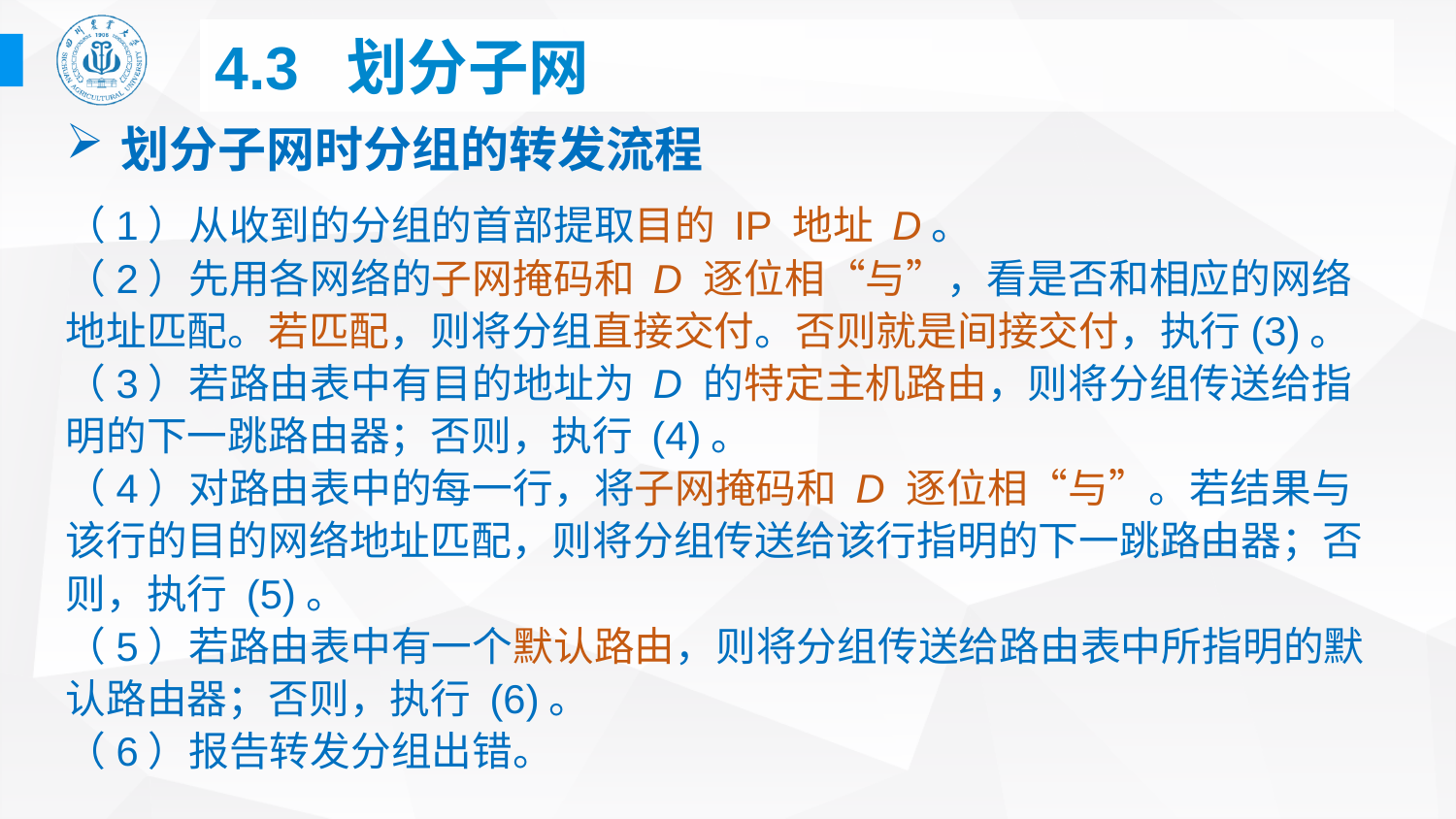

# 4.3  划分子网
划分子网时分组的转发流程
（1）从收到的分组的首部提取目的 IP 地址 D。
（2）先用各网络的子网掩码和 D 逐位相“与”，看是否和相应的网络地址匹配。若匹配，则将分组直接交付。否则就是间接交付，执行(3)。
（3）若路由表中有目的地址为 D 的特定主机路由，则将分组传送给指明的下一跳路由器；否则，执行 (4)。
（4）对路由表中的每一行，将子网掩码和 D 逐位相“与”。若结果与该行的目的网络地址匹配，则将分组传送给该行指明的下一跳路由器；否则，执行 (5)。
（5）若路由表中有一个默认路由，则将分组传送给路由表中所指明的默认路由器；否则，执行 (6)。
（6）报告转发分组出错。